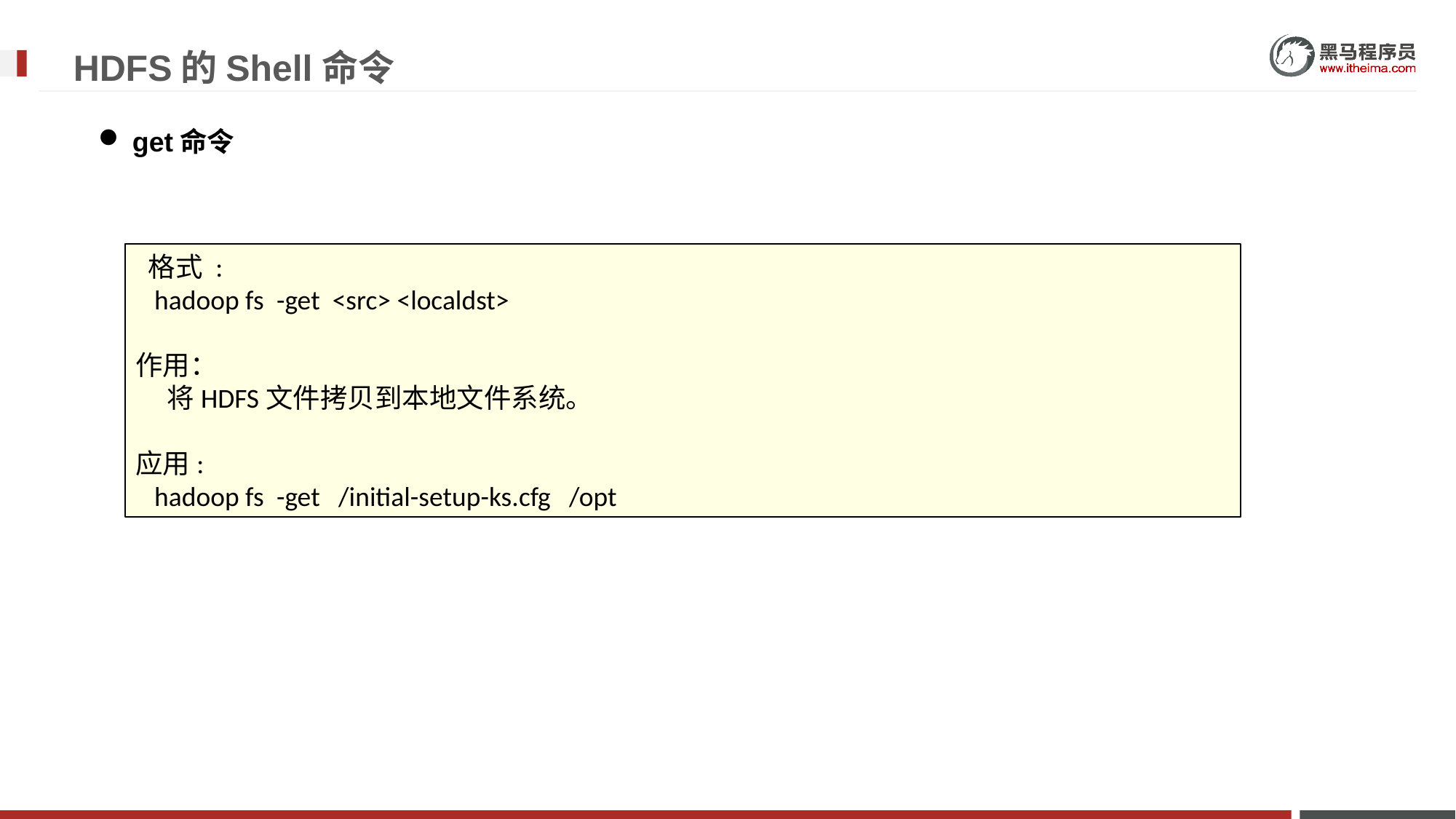

# HDFS的Shell命令
get命令
 格式 :
   hadoop fs  -get  <src> <localdst>

作用：
    将HDFS文件拷贝到本地文件系统。
应用:
   hadoop fs  -get   /initial-setup-ks.cfg   /opt